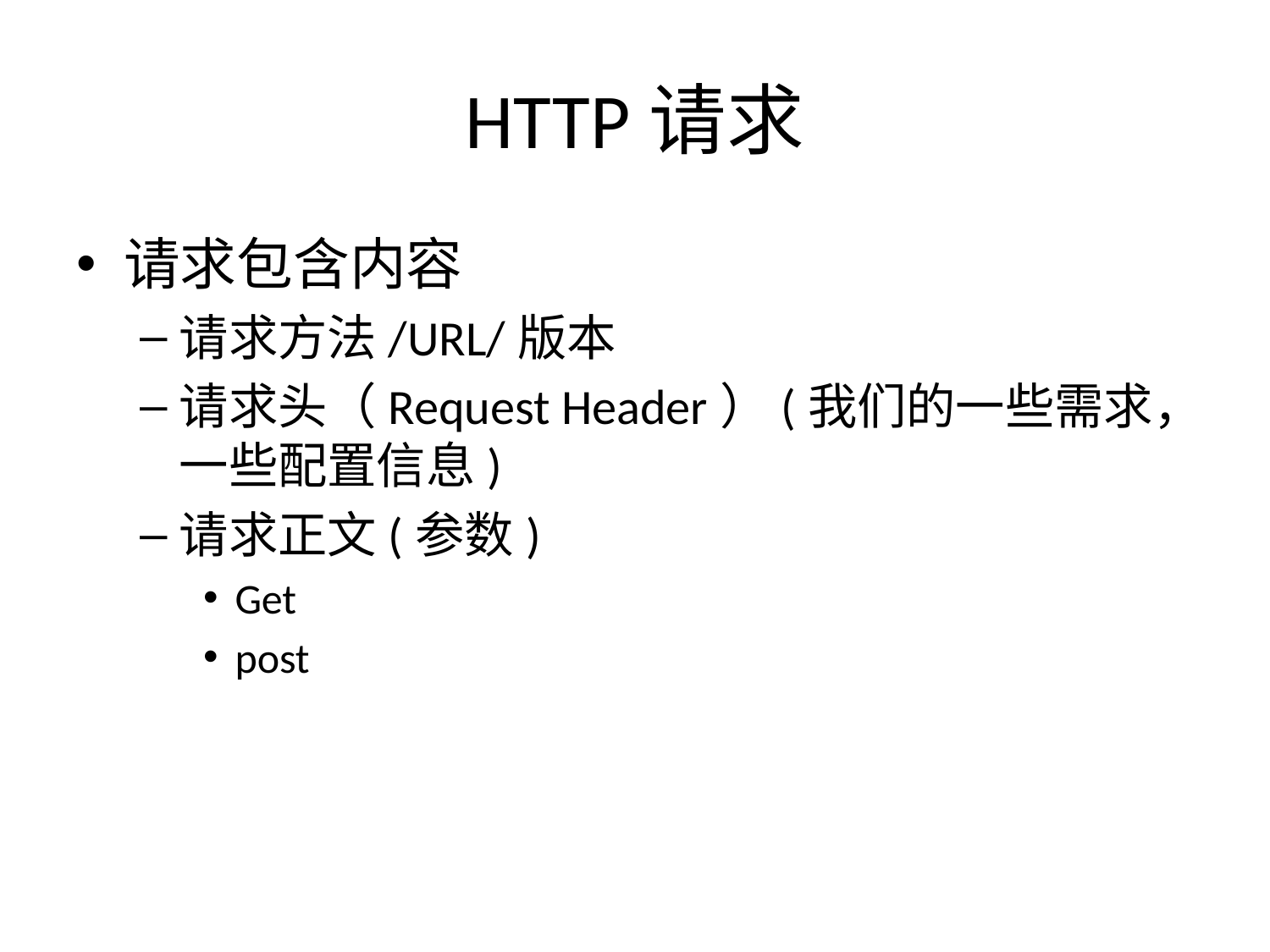

# HTTP请求
请求包含内容
请求方法/URL/版本
请求头（Request Header）(我们的一些需求，一些配置信息)
请求正文(参数)
Get
post